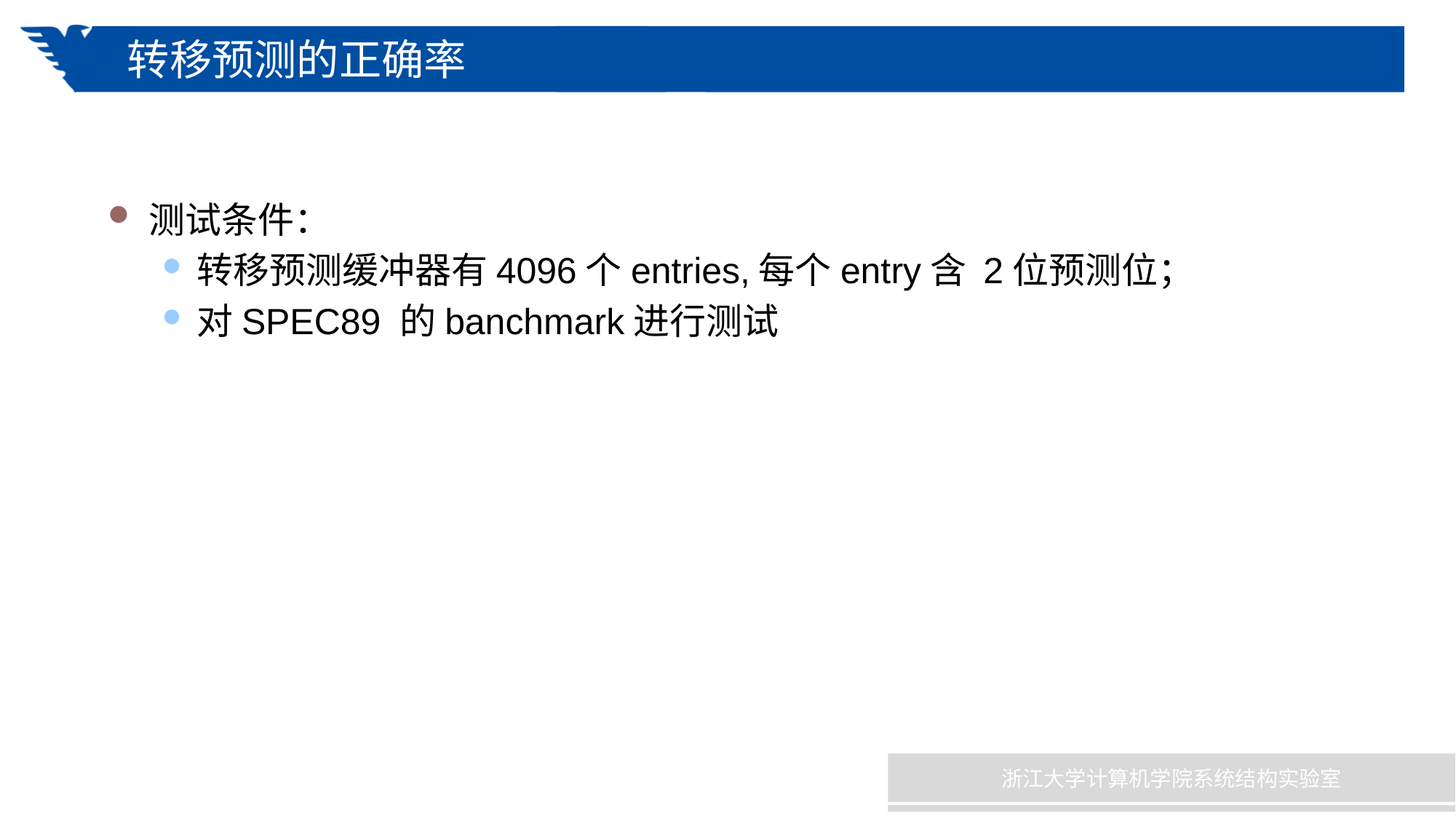

# 转移预测的正确率
测试条件：
转移预测缓冲器有4096个entries,每个entry含 2位预测位；
对SPEC89 的banchmark进行测试